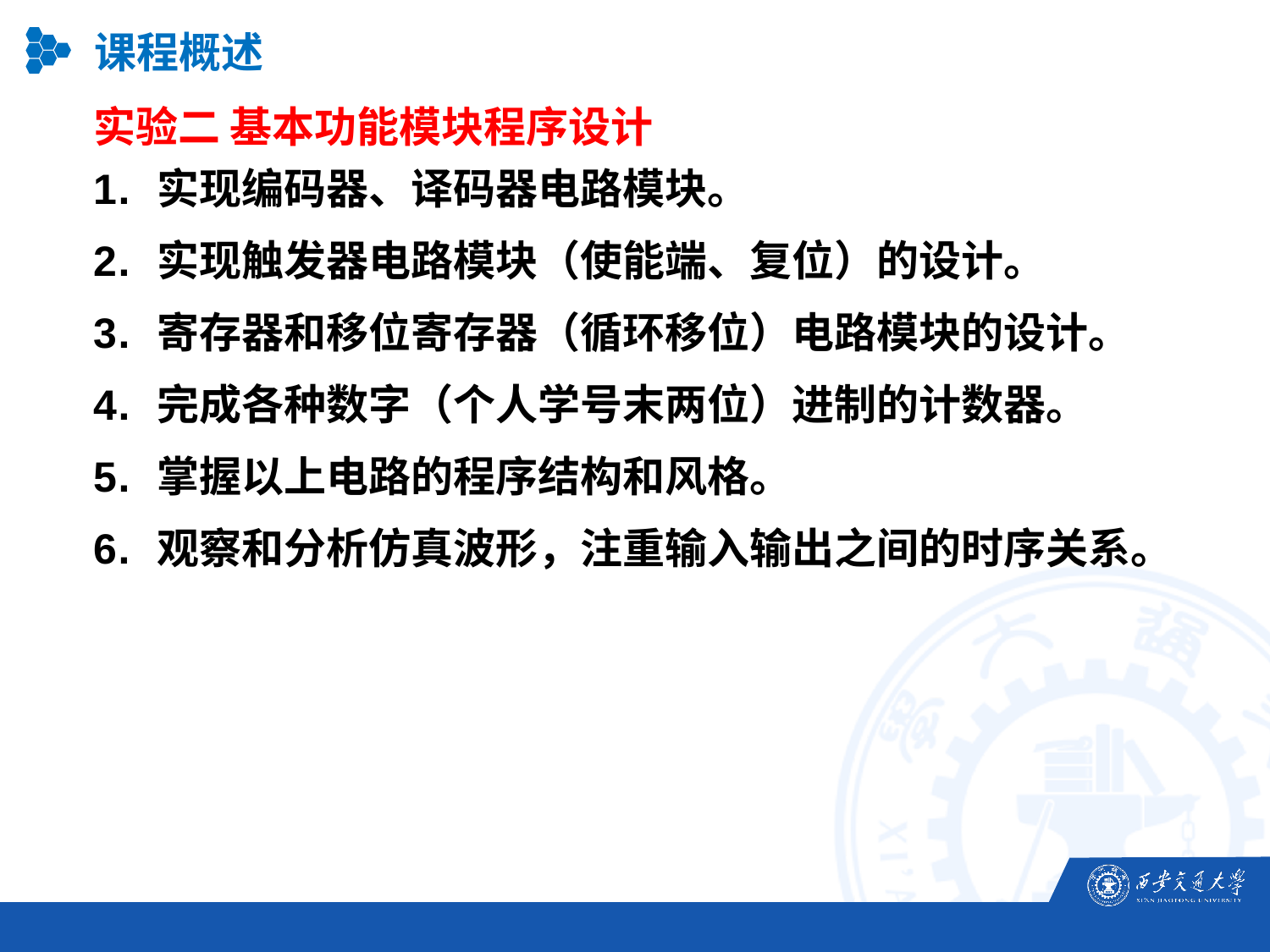

课程概述
实验二 基本功能模块程序设计
实现编码器、译码器电路模块。
实现触发器电路模块（使能端、复位）的设计。
寄存器和移位寄存器（循环移位）电路模块的设计。
完成各种数字（个人学号末两位）进制的计数器。
掌握以上电路的程序结构和风格。
观察和分析仿真波形，注重输入输出之间的时序关系。